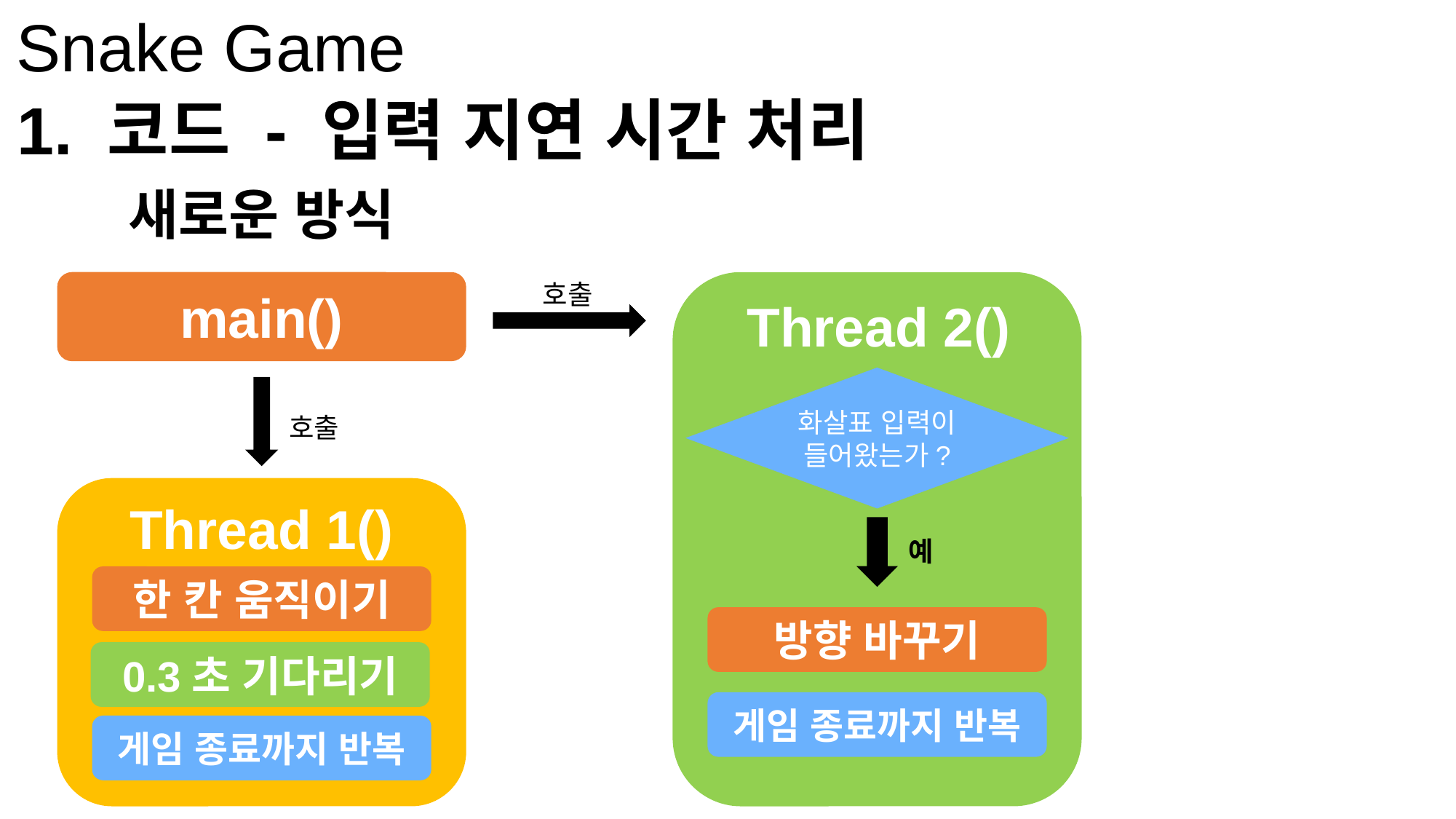

Snake Game
1. 코드 - 입력 지연 시간 처리
새로운 방식
호출
main()

Thread 2()

화살표 입력이 들어왔는가?

호출

Thread 1()
예

한 칸 움직이기
방향 바꾸기
0.3초 기다리기
게임 종료까지 반복
게임 종료까지 반복